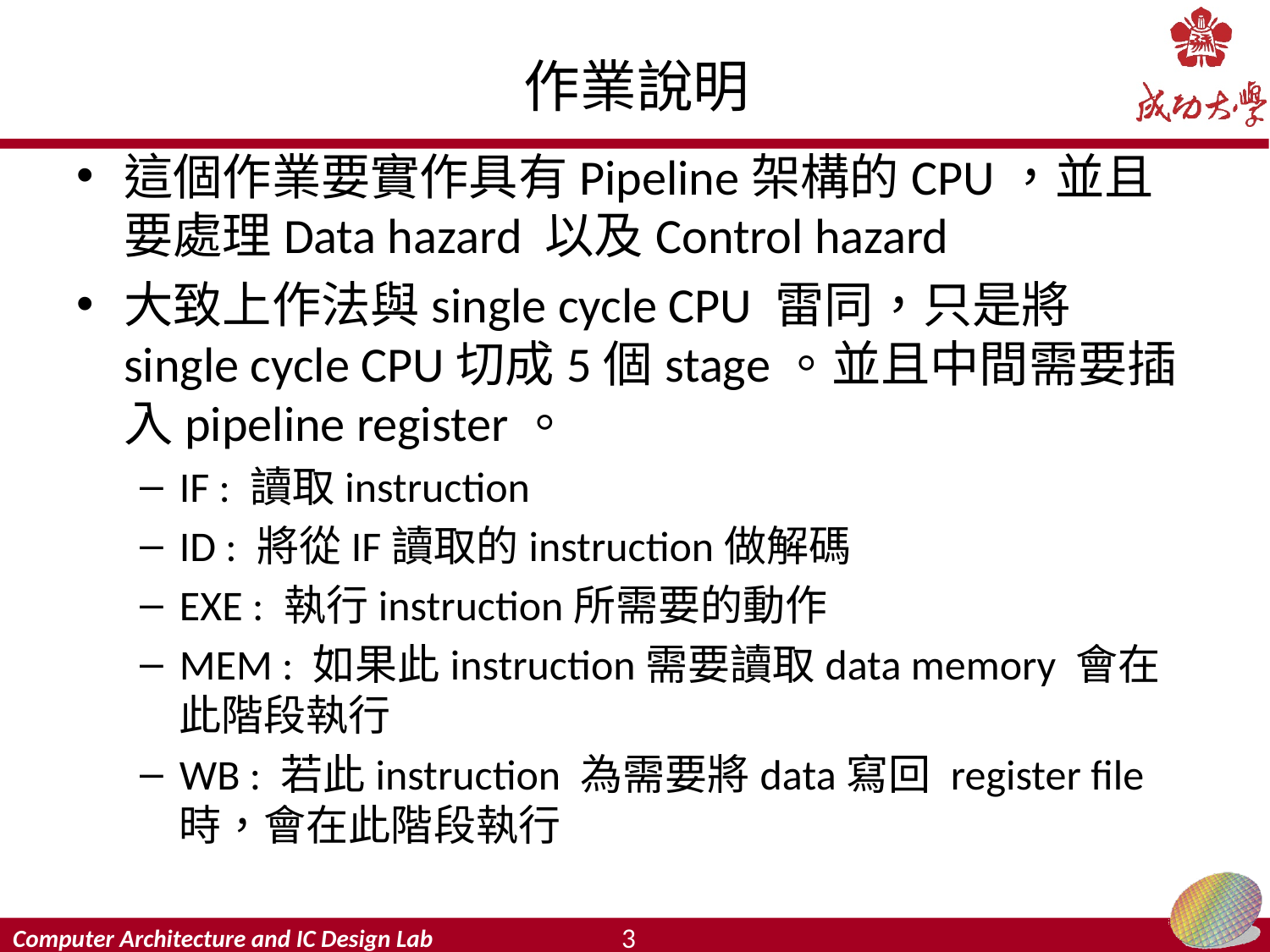

# 作業說明
這個作業要實作具有Pipeline架構的CPU，並且要處理Data hazard 以及Control hazard
大致上作法與single cycle CPU 雷同，只是將single cycle CPU切成5個stage。並且中間需要插入pipeline register。
IF : 讀取instruction
ID : 將從IF讀取的instruction做解碼
EXE : 執行instruction所需要的動作
MEM : 如果此instruction需要讀取data memory 會在此階段執行
WB : 若此instruction 為需要將data寫回 register file時，會在此階段執行

3